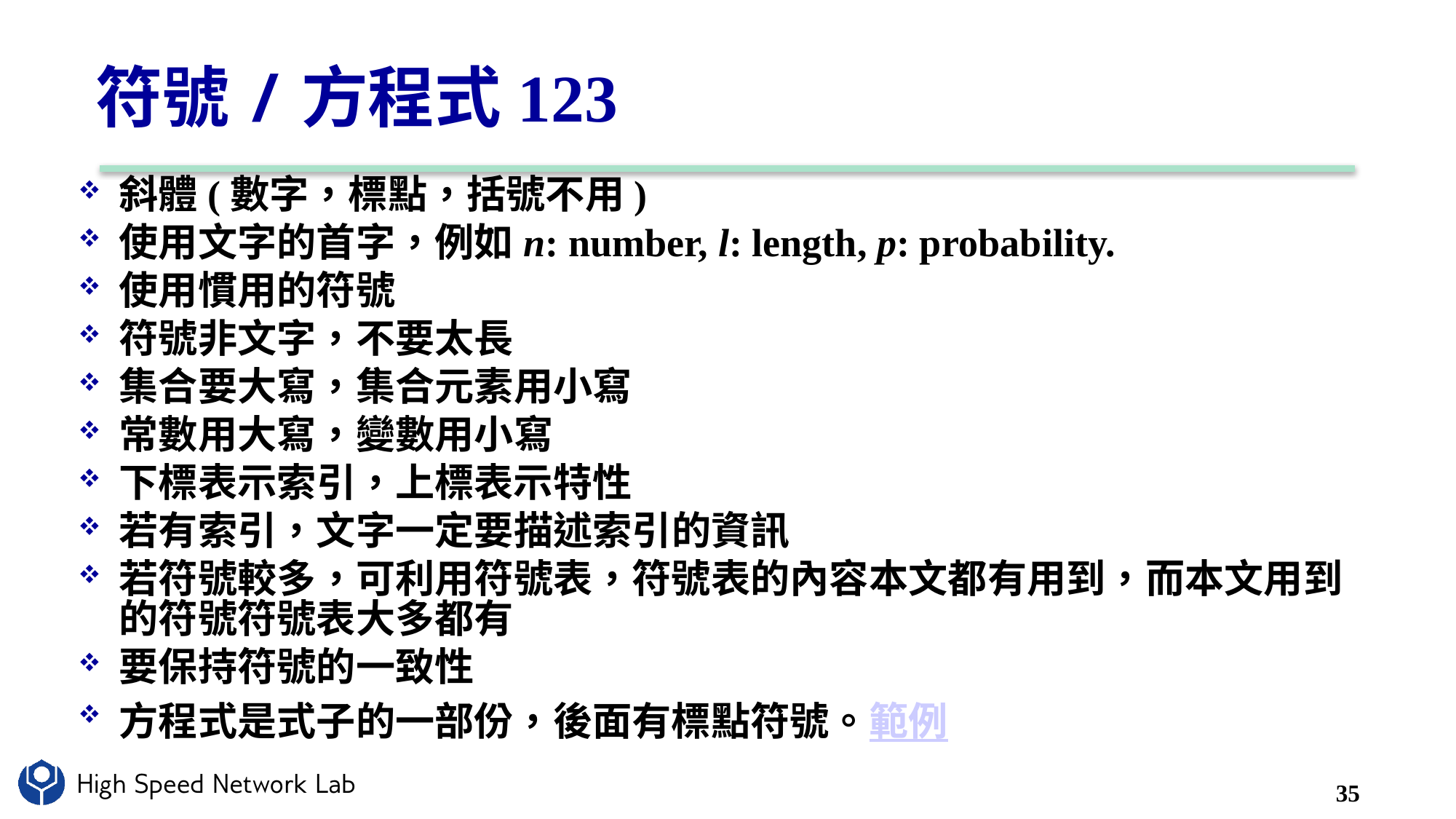

# 符號/方程式123
斜體(數字，標點，括號不用)
使用文字的首字，例如n: number, l: length, p: probability.
使用慣用的符號
符號非文字，不要太長
集合要大寫，集合元素用小寫
常數用大寫，變數用小寫
下標表示索引，上標表示特性
若有索引，文字一定要描述索引的資訊
若符號較多，可利用符號表，符號表的內容本文都有用到，而本文用到的符號符號表大多都有
要保持符號的一致性
方程式是式子的一部份，後面有標點符號。範例

35